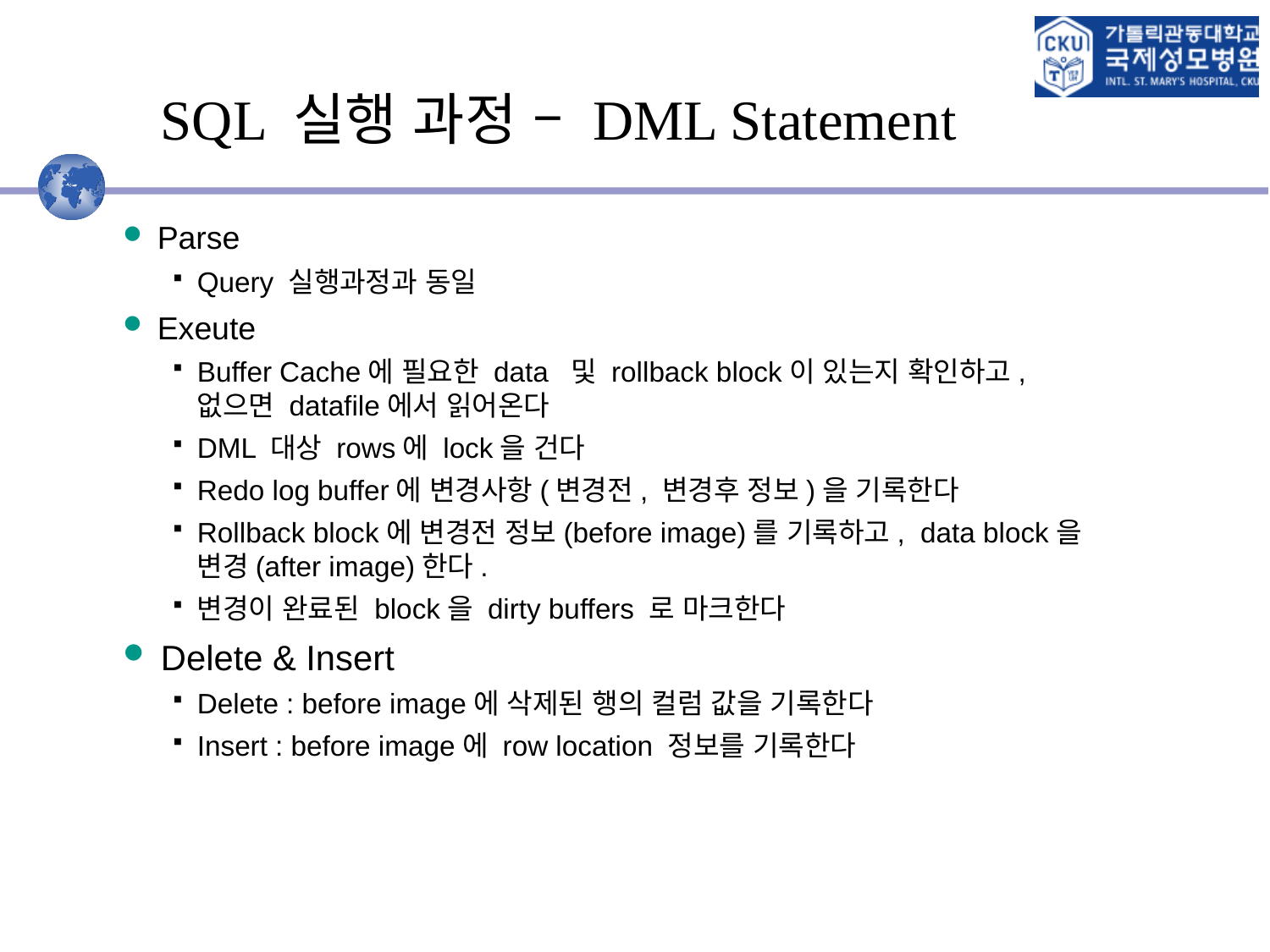

# SQL 실행 과정 – DML Statement
 Parse
Query 실행과정과 동일
 Exeute
Buffer Cache에 필요한 data  및 rollback block이 있는지 확인하고, 없으면 datafile에서 읽어온다
DML 대상 rows에 lock을 건다
Redo log buffer에 변경사항(변경전, 변경후 정보)을 기록한다
Rollback block에 변경전 정보(before image)를 기록하고,  data block을 변경(after image)한다.
변경이 완료된 block을 dirty buffers 로 마크한다
 Delete & Insert
Delete : before image에 삭제된 행의 컬럼 값을 기록한다
Insert : before image에 row location 정보를 기록한다